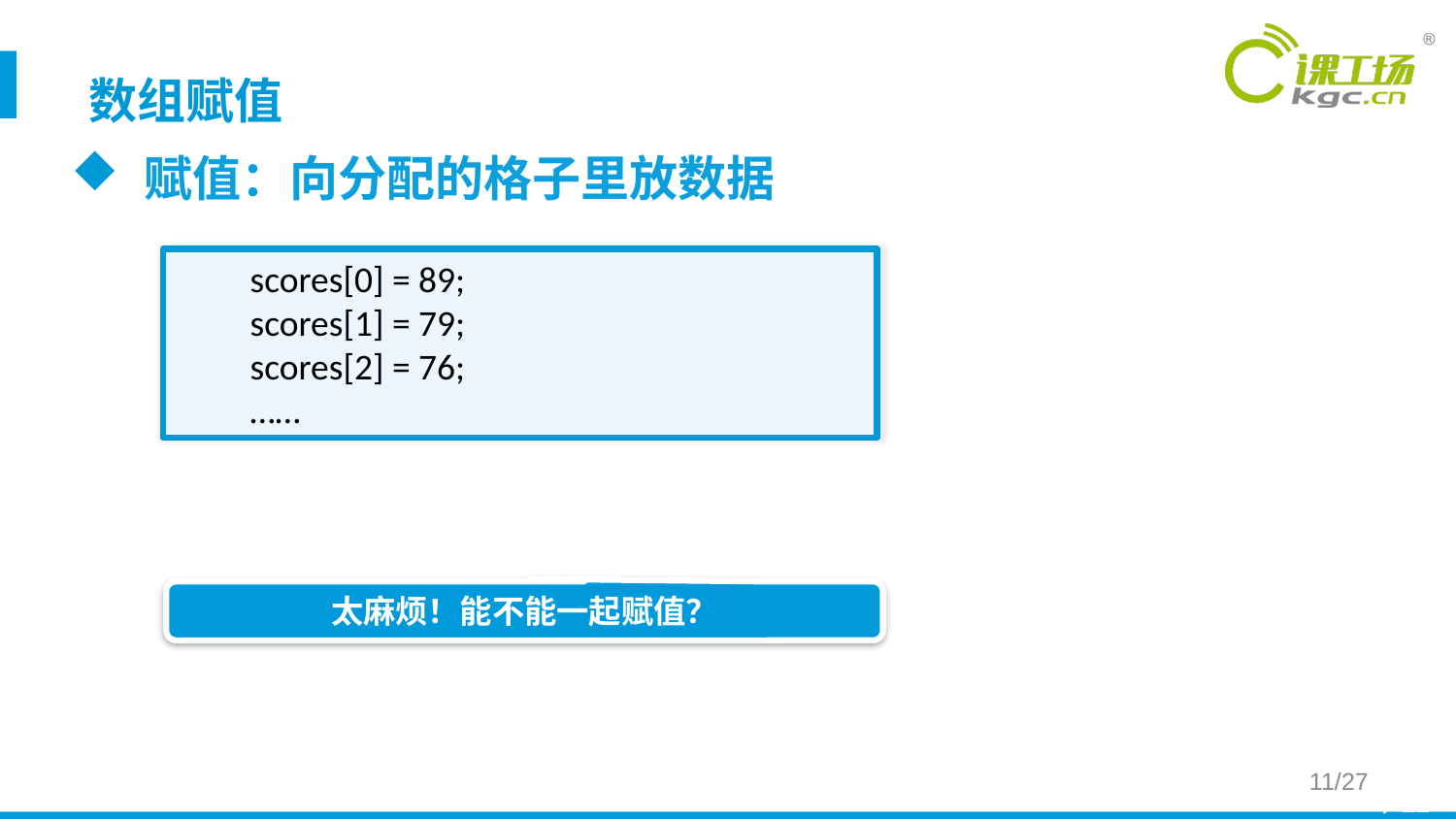

数组赋值

赋值：向分配的格子里放数据

scores[0] = 89;
scores[1] = 79;
scores[2] = 76;
……
太麻烦！能不能一起赋值？
11/27
* / 22